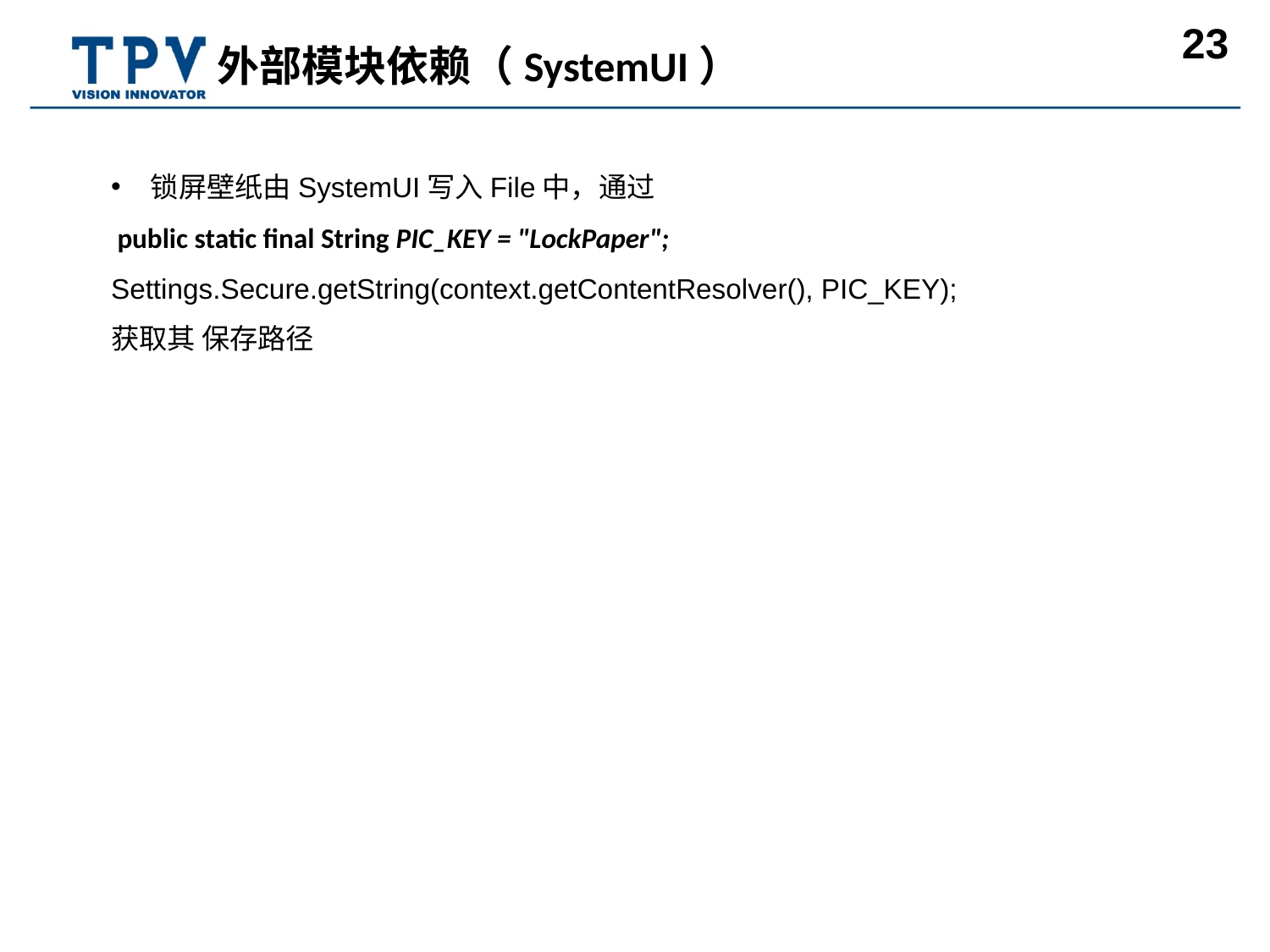

外部模块依赖（SystemUI）
锁屏壁纸由SystemUI写入File中，通过
 public static final String PIC_KEY = "LockPaper";
Settings.Secure.getString(context.getContentResolver(), PIC_KEY);
获取其 保存路径